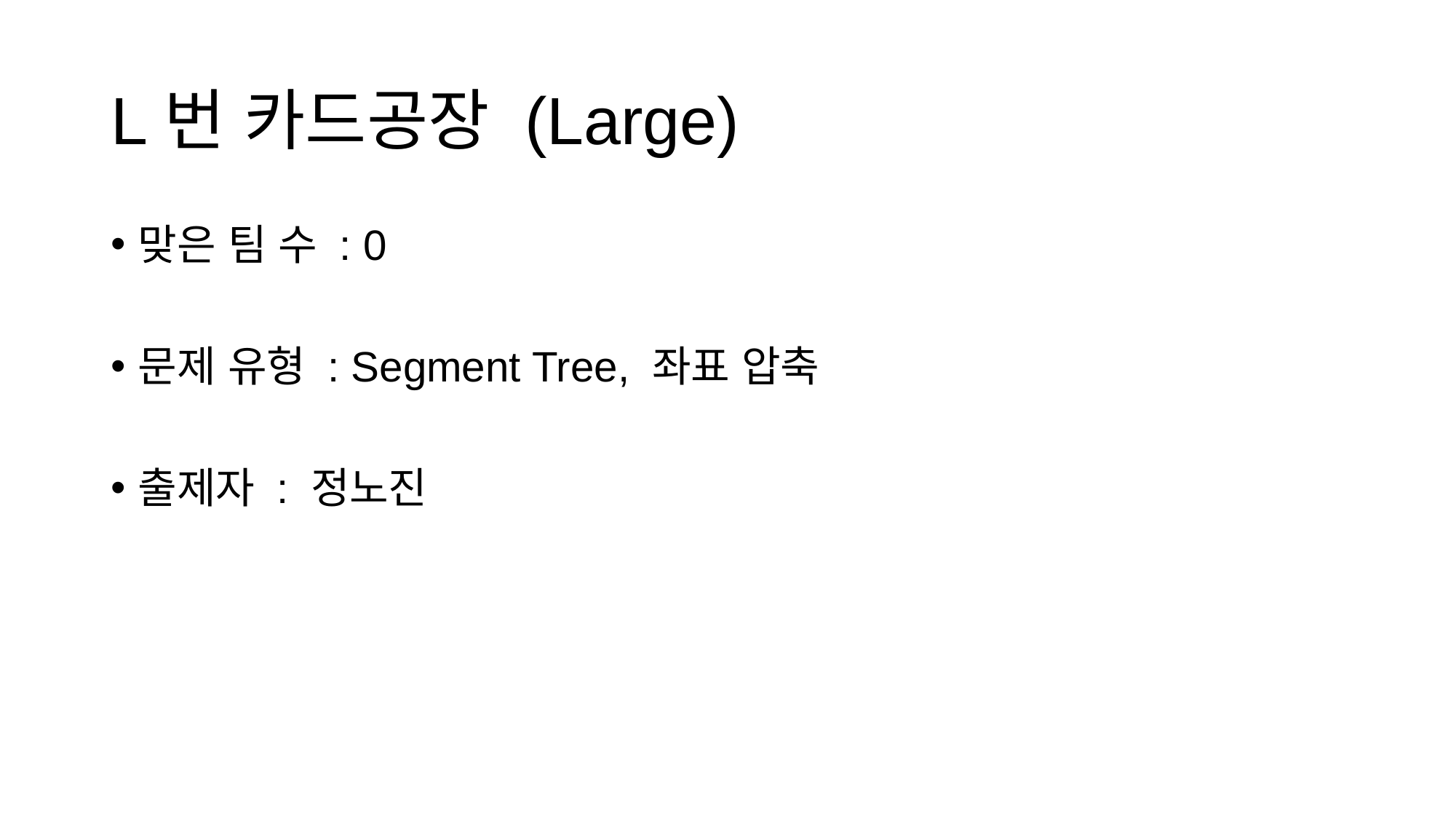

# L번 카드공장 (Large)
맞은 팀 수 : 0

문제 유형 : Segment Tree, 좌표 압축

출제자 : 정노진